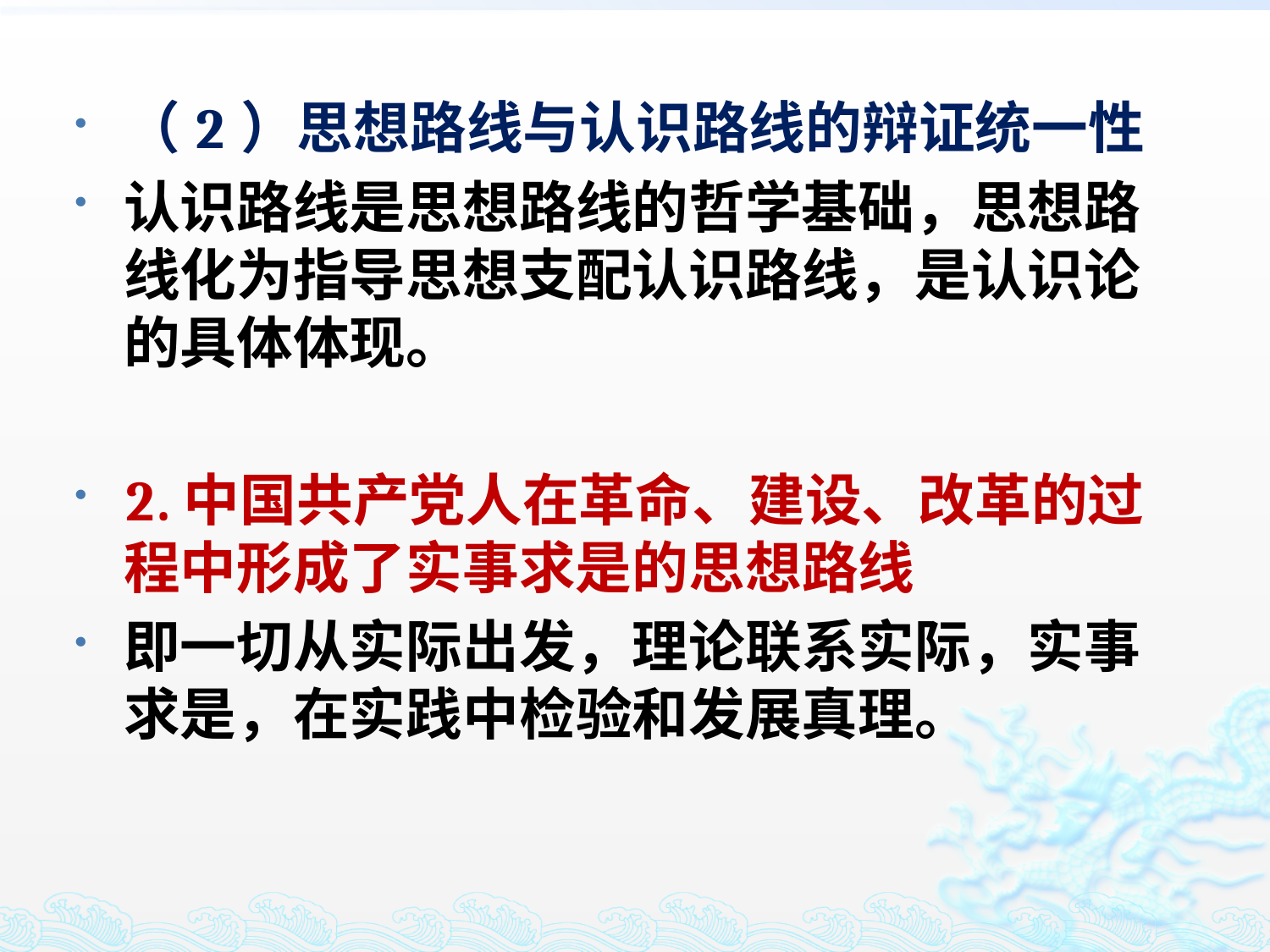

（2）思想路线与认识路线的辩证统一性
认识路线是思想路线的哲学基础，思想路线化为指导思想支配认识路线，是认识论的具体体现。

2.中国共产党人在革命、建设、改革的过程中形成了实事求是的思想路线
即一切从实际出发，理论联系实际，实事求是，在实践中检验和发展真理。